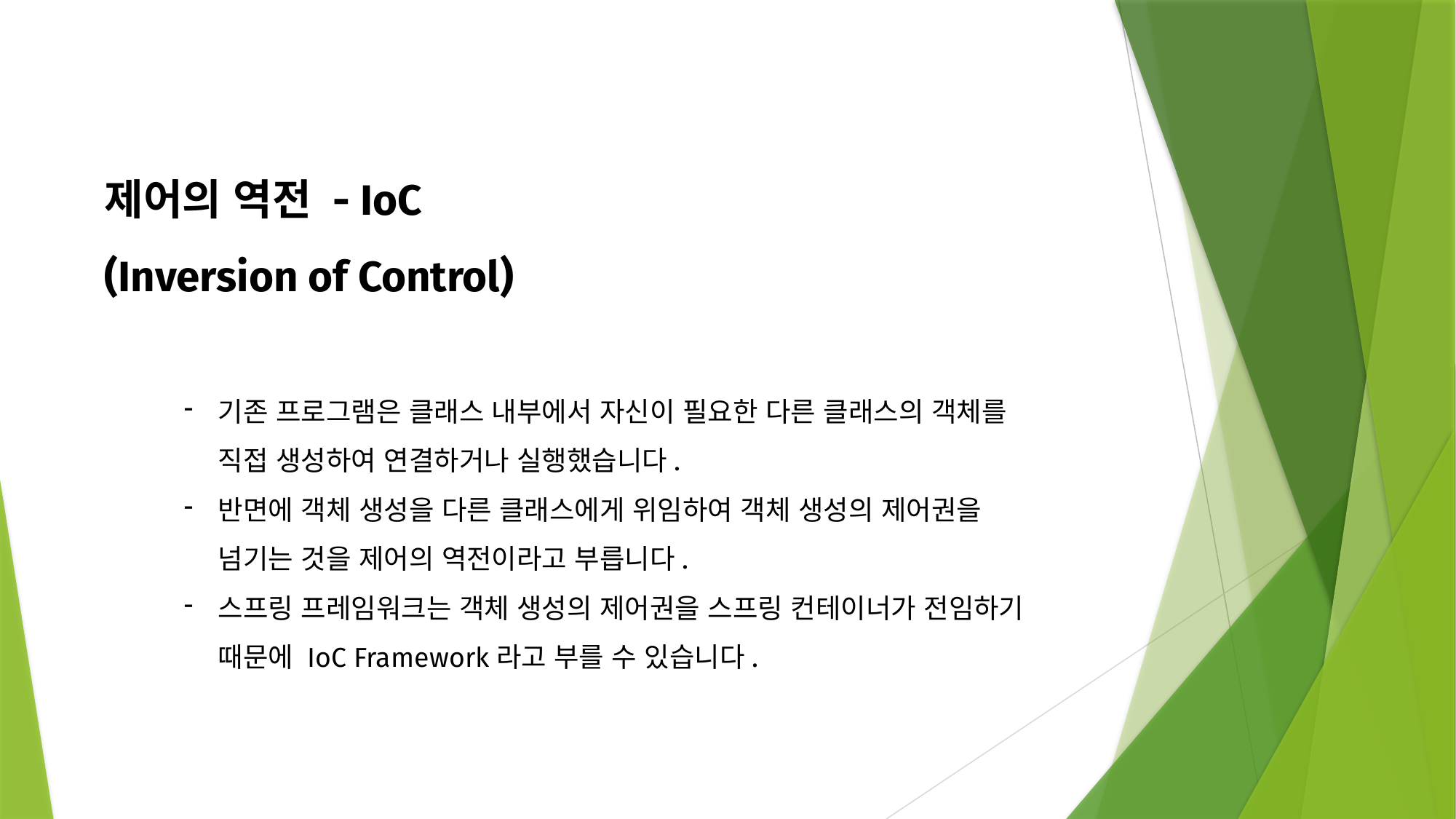

제어의 역전 - IoC
(Inversion of Control)
기존 프로그램은 클래스 내부에서 자신이 필요한 다른 클래스의 객체를
직접 생성하여 연결하거나 실행했습니다.
반면에 객체 생성을 다른 클래스에게 위임하여 객체 생성의 제어권을
넘기는 것을 제어의 역전이라고 부릅니다.
스프링 프레임워크는 객체 생성의 제어권을 스프링 컨테이너가 전임하기
때문에 IoC Framework라고 부를 수 있습니다.